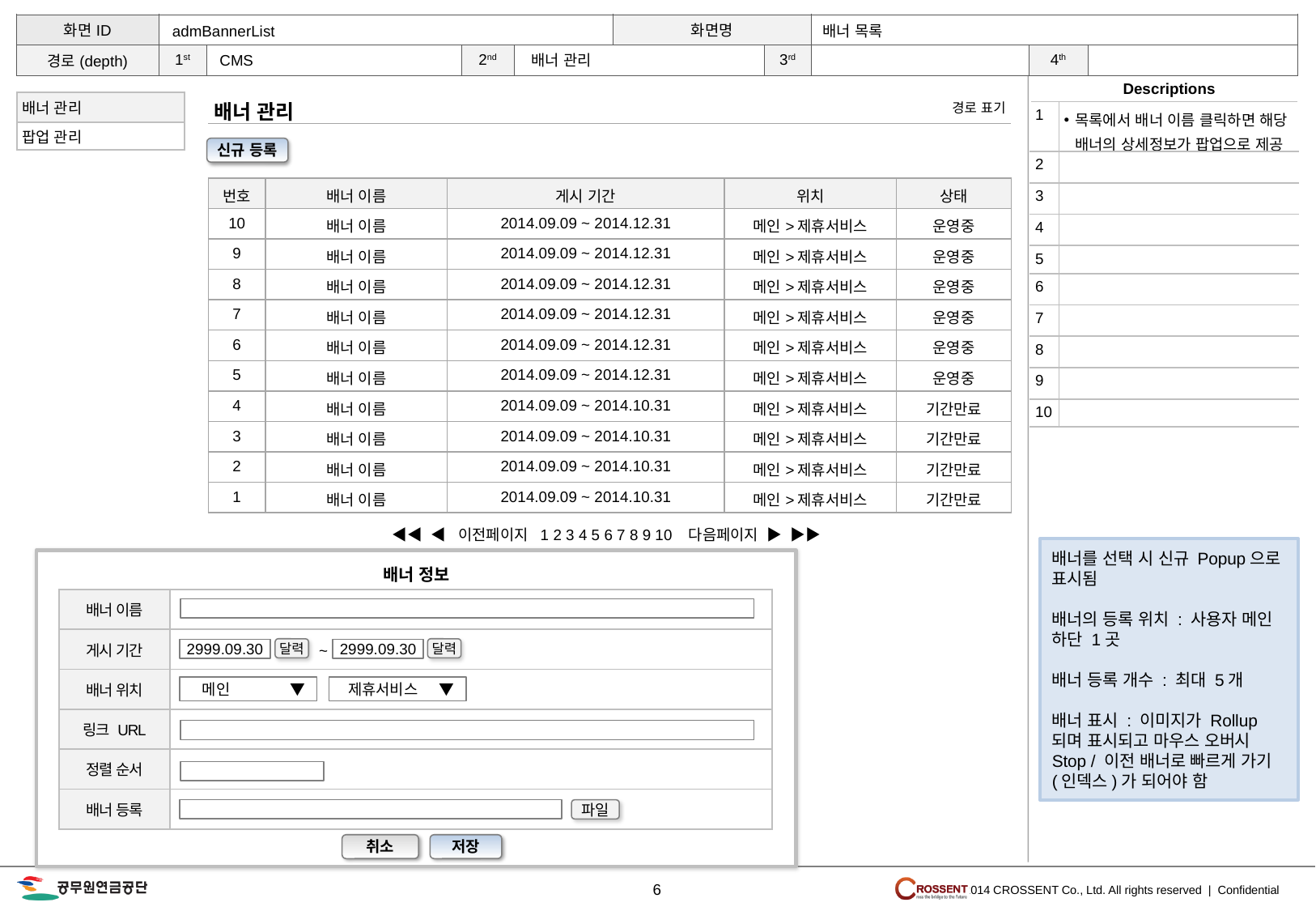

배너 목록
admBannerList
배너 관리
CMS
배너 관리
| 배너 관리 |
| --- |
| 팝업 관리 |
경로 표기
| 1 | 목록에서 배너 이름 클릭하면 해당 배너의 상세정보가 팝업으로 제공 |
| --- | --- |
| 2 |  |
| 3 |  |
| 4 |  |
| 5 |  |
| 6 |  |
| 7 |  |
| 8 |  |
| 9 |  |
| 10 |  |
신규 등록
| 번호 | 배너 이름 | 게시 기간 | 위치 | 상태 |
| --- | --- | --- | --- | --- |
| 10 | 배너 이름 | 2014.09.09 ~ 2014.12.31 | 메인>제휴서비스 | 운영중 |
| 9 | 배너 이름 | 2014.09.09 ~ 2014.12.31 | 메인>제휴서비스 | 운영중 |
| 8 | 배너 이름 | 2014.09.09 ~ 2014.12.31 | 메인>제휴서비스 | 운영중 |
| 7 | 배너 이름 | 2014.09.09 ~ 2014.12.31 | 메인>제휴서비스 | 운영중 |
| 6 | 배너 이름 | 2014.09.09 ~ 2014.12.31 | 메인>제휴서비스 | 운영중 |
| 5 | 배너 이름 | 2014.09.09 ~ 2014.12.31 | 메인>제휴서비스 | 운영중 |
| 4 | 배너 이름 | 2014.09.09 ~ 2014.10.31 | 메인>제휴서비스 | 기간만료 |
| 3 | 배너 이름 | 2014.09.09 ~ 2014.10.31 | 메인>제휴서비스 | 기간만료 |
| 2 | 배너 이름 | 2014.09.09 ~ 2014.10.31 | 메인>제휴서비스 | 기간만료 |
| 1 | 배너 이름 | 2014.09.09 ~ 2014.10.31 | 메인>제휴서비스 | 기간만료 |
◀◀  ◀  이전페이지  1 2 3 4 5 6 7 8 9 10   다음페이지  ▶  ▶▶
배너를 선택 시 신규 Popup으로 표시됨

배너의 등록 위치 : 사용자 메인 하단 1곳

배너 등록 개수 : 최대 5개

배너 표시 : 이미지가 Rollup되며 표시되고 마우스 오버시 Stop / 이전 배너로 빠르게 가기(인덱스)가 되어야 함
배너 정보
| 배너 이름 |  |
| --- | --- |
| 게시 기간 |  |
| 배너 위치 |  |
| 링크 URL |  |
| 정렬 순서 |  |
| 배너 등록 |  |

~
달력
달력
2999.09.30
2999.09.30
메인              ▼
제휴서비스     ▼

파일
취소
저장
6